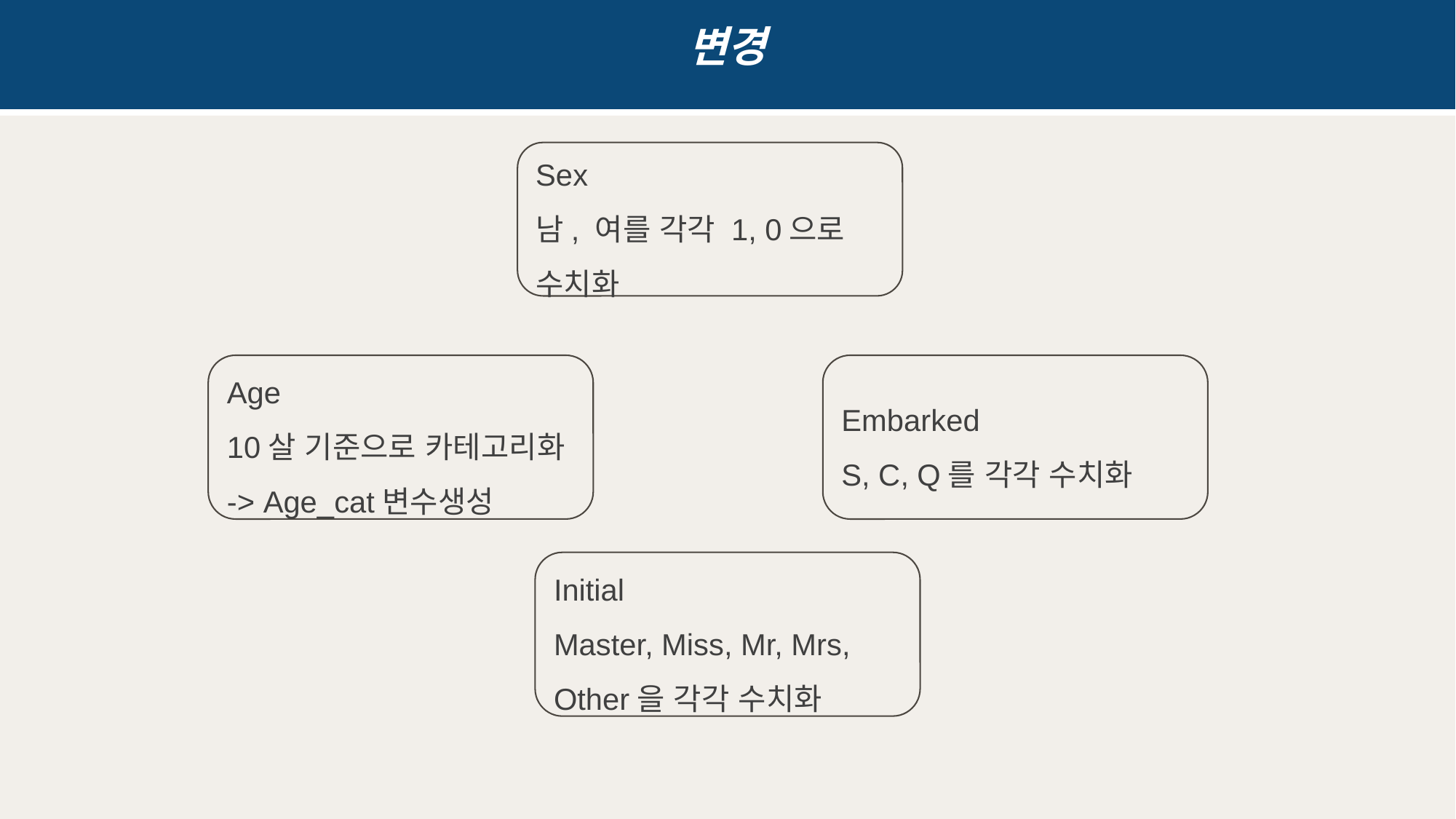

변경

Sex
남, 여를 각각 1, 0으로 수치화
Embarked
S, C, Q를 각각 수치화
Age
10살 기준으로 카테고리화 -> Age_cat변수생성
Initial
Master, Miss, Mr, Mrs, Other을 각각 수치화